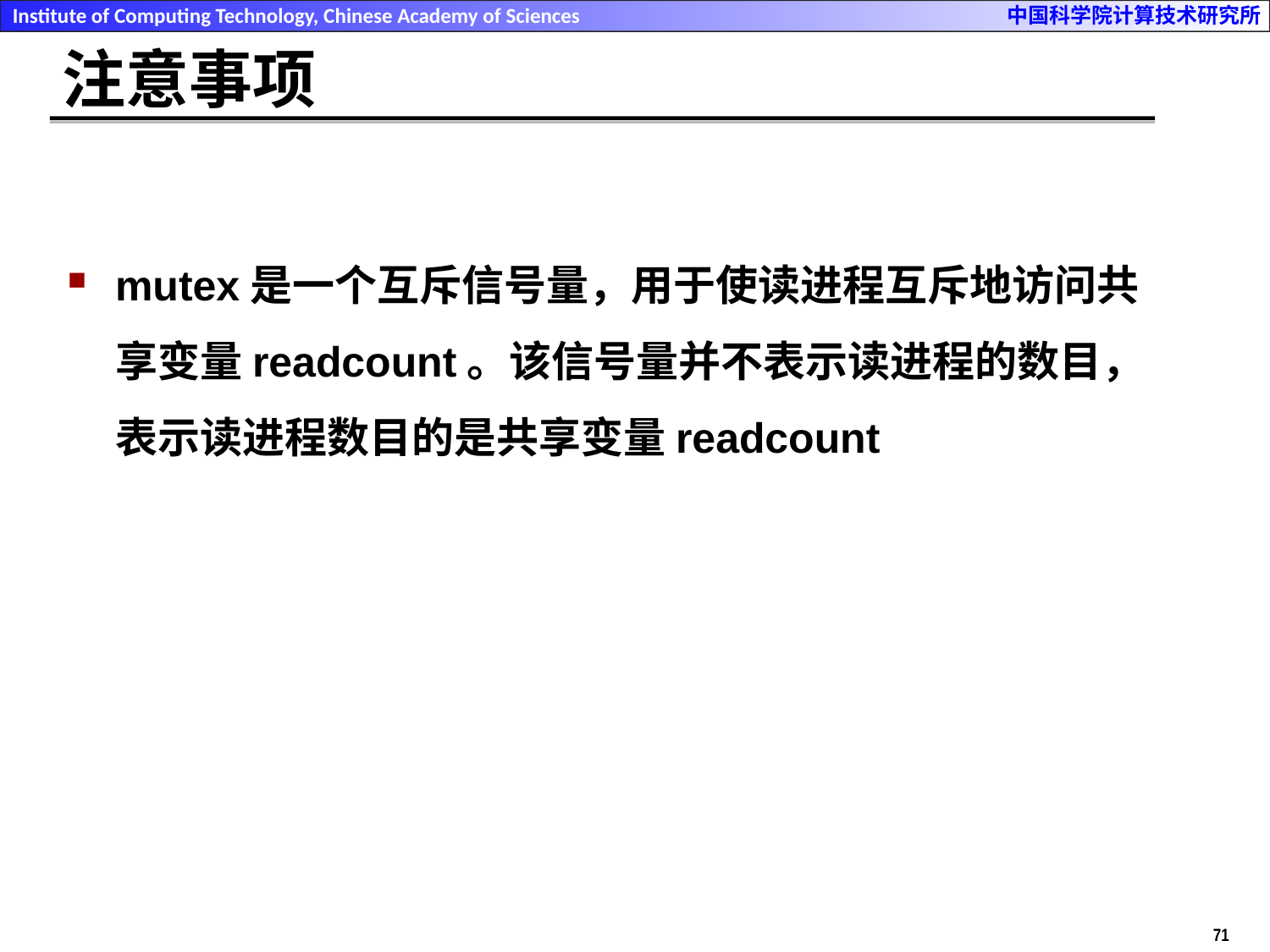

# 注意事项

mutex是一个互斥信号量，用于使读进程互斥地访问共享变量readcount。该信号量并不表示读进程的数目，表示读进程数目的是共享变量readcount